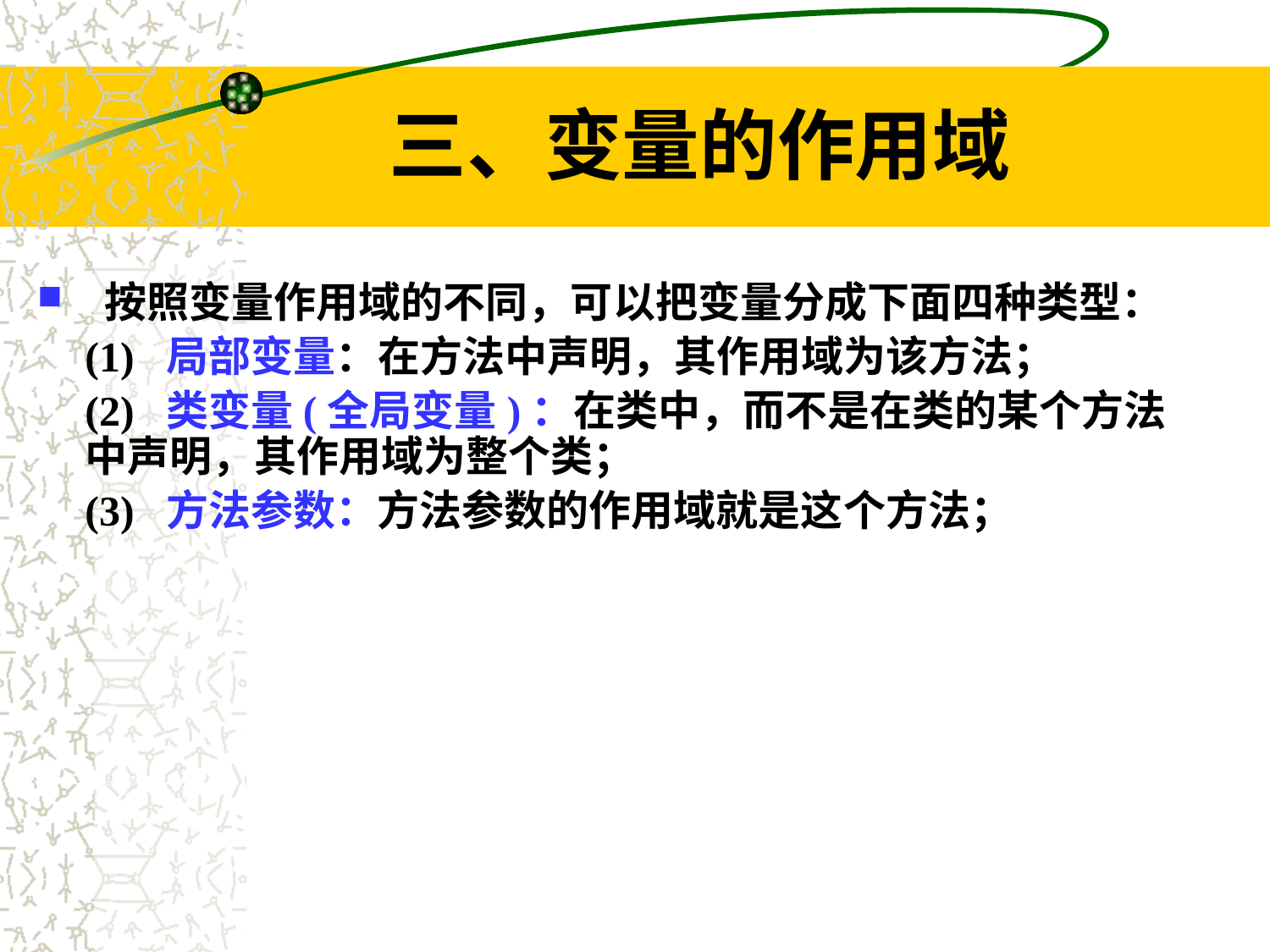

# 三、变量的作用域
 按照变量作用域的不同，可以把变量分成下面四种类型：
	(1)  局部变量：在方法中声明，其作用域为该方法；
	(2)  类变量(全局变量)：在类中，而不是在类的某个方法中声明，其作用域为整个类；
	(3)  方法参数：方法参数的作用域就是这个方法；

11